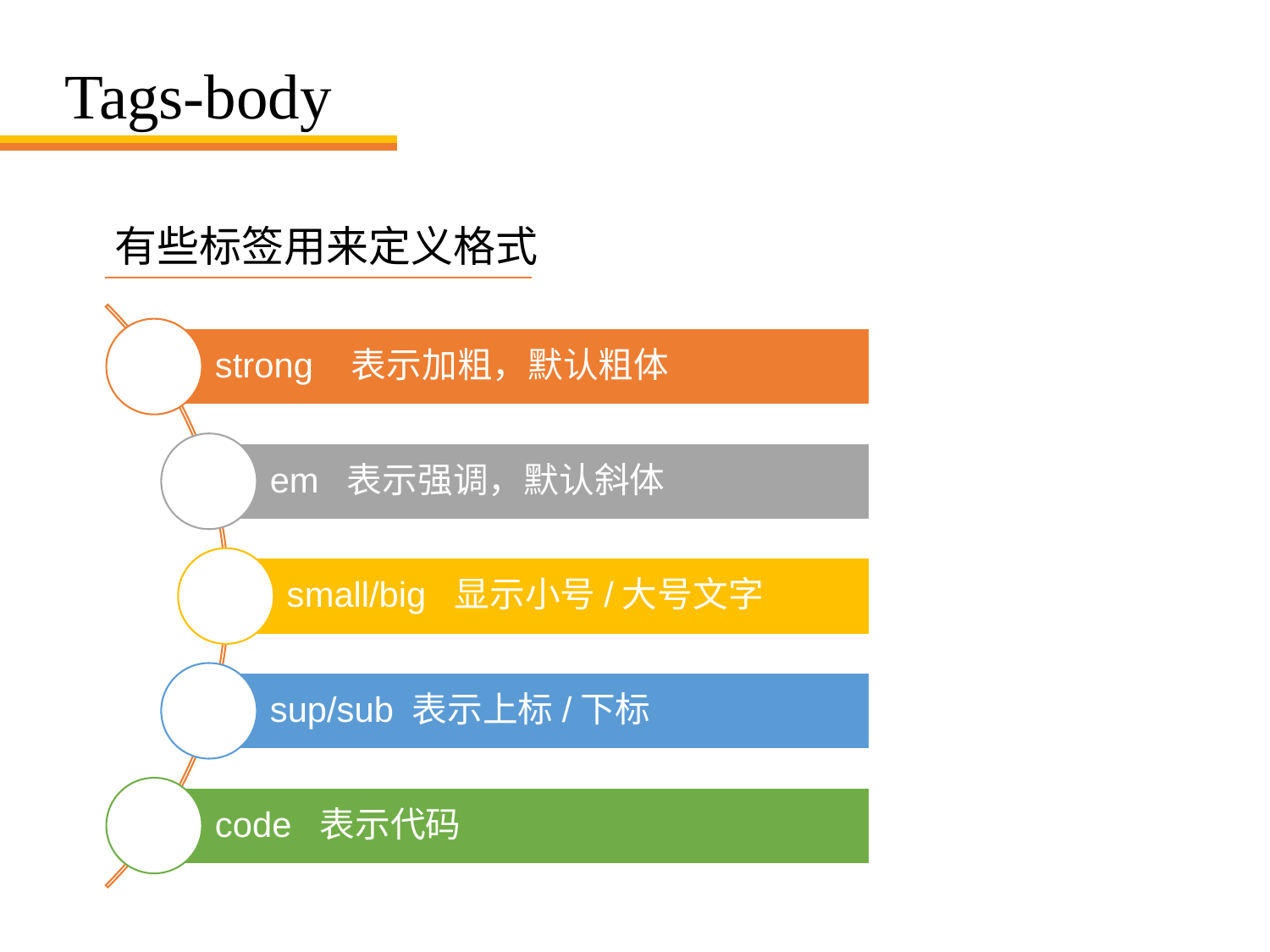

# Tags-body
有些标签用来定义格式
strong   表示加粗，默认粗体
em  表示强调，默认斜体
small/big  显示小号/大号文字
sup/sub 表示上标/下标
code  表示代码